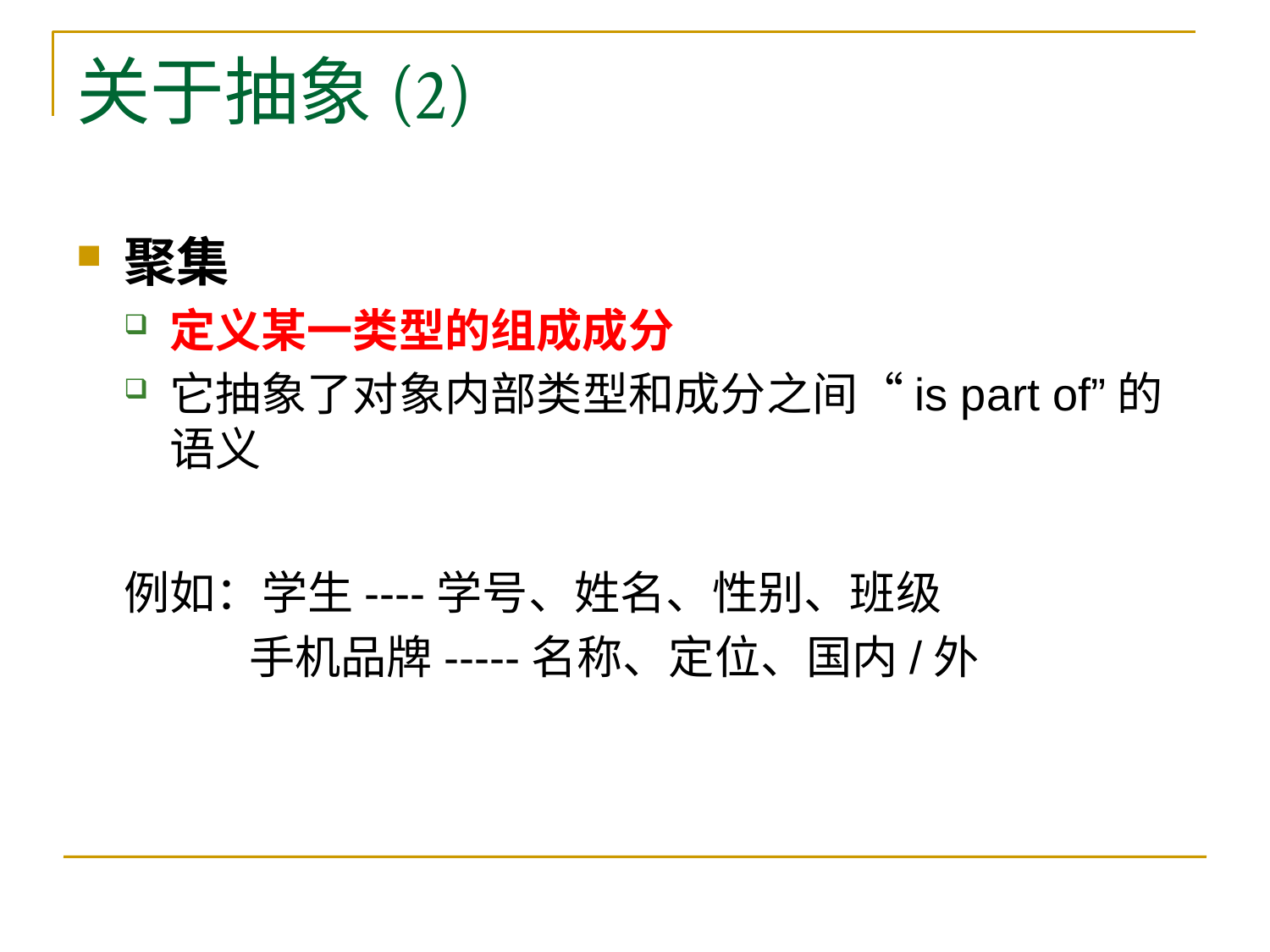

# 关于抽象(2)
聚集
定义某一类型的组成成分
它抽象了对象内部类型和成分之间“is part of”的语义

例如：学生----学号、姓名、性别、班级
           手机品牌-----名称、定位、国内/外